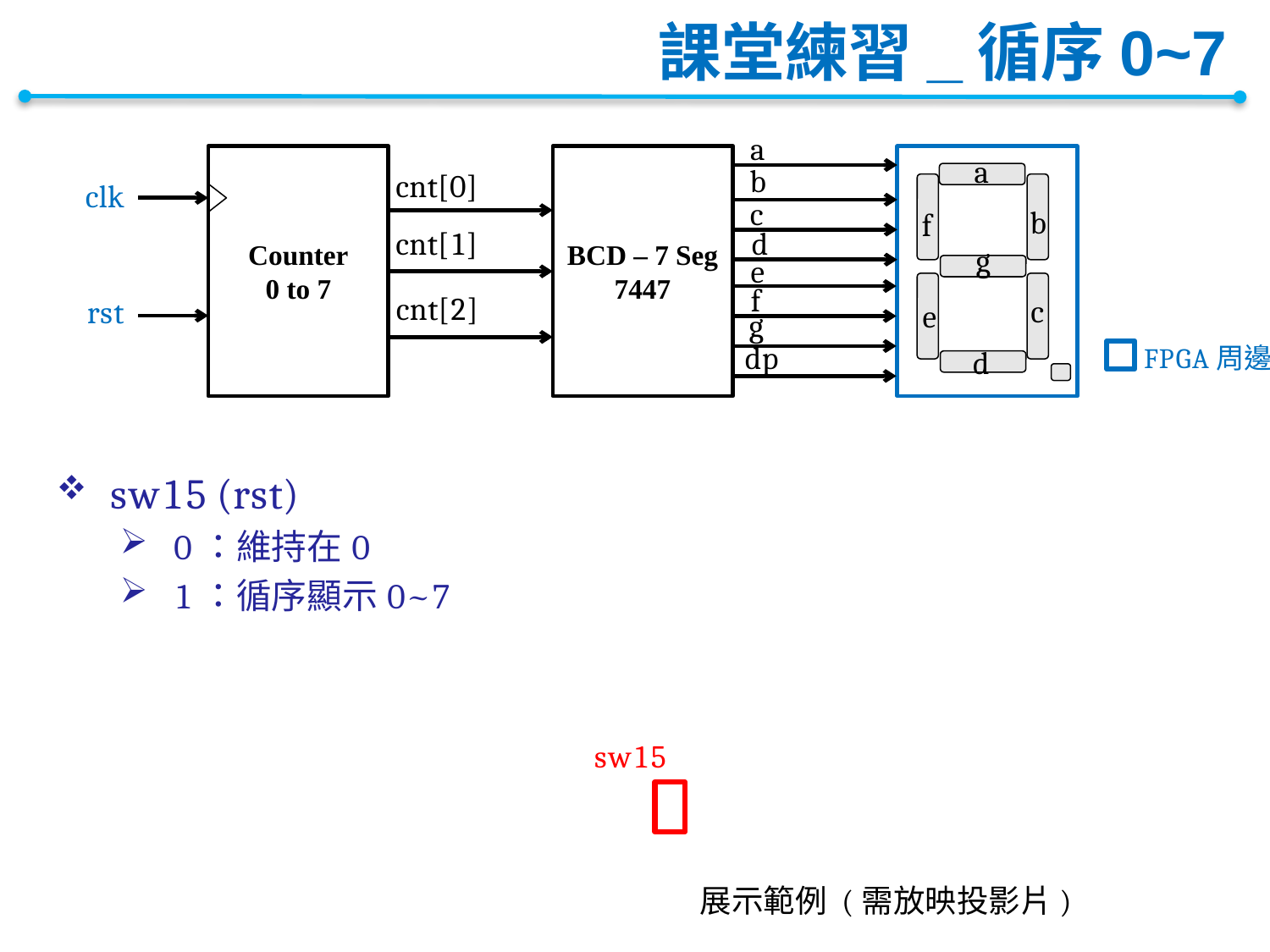

# 課堂練習_循序0~7
a

a
Counter
0 to 7
BCD – 7 Seg
7447

b
cnt[0]

clk

c

b
f
cnt[1]
d

g
e

f
cnt[2]
c
rst
e
g

dp
FPGA周邊
d

sw15 (rst)
0：維持在0
1：循序顯示0~7
sw15

展示範例 (需放映投影片)